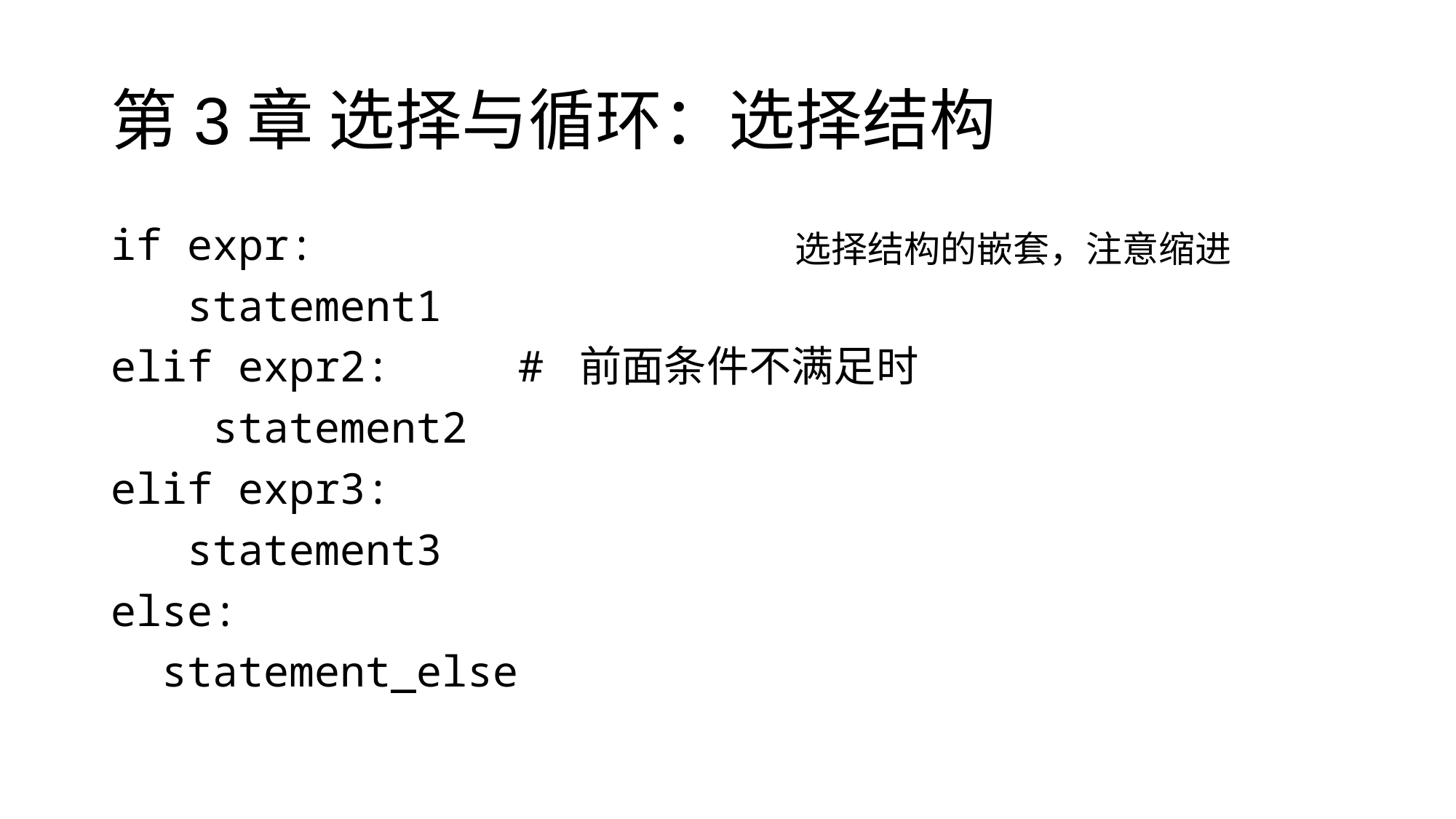

# 第3章 选择与循环：选择结构
if expr:
   statement1
elif expr2:     # 前面条件不满足时
    statement2
elif expr3:
   statement3
else:
  statement_else

选择结构的嵌套，注意缩进